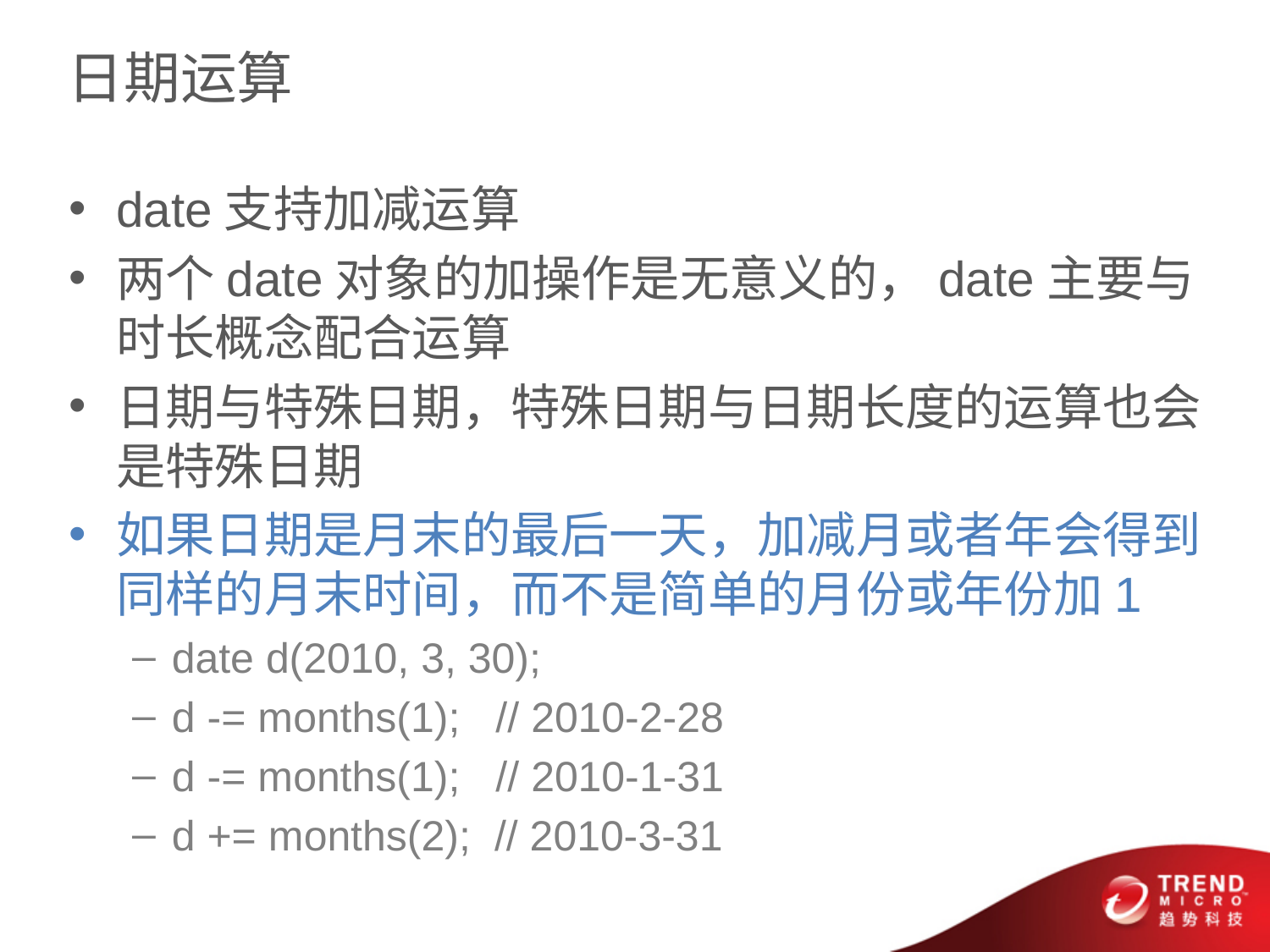

# 日期运算
date支持加减运算
两个date对象的加操作是无意义的，date主要与时长概念配合运算
日期与特殊日期，特殊日期与日期长度的运算也会是特殊日期
如果日期是月末的最后一天，加减月或者年会得到同样的月末时间，而不是简单的月份或年份加1
date d(2010, 3, 30);
d -= months(1);   // 2010-2-28
d -= months(1);   // 2010-1-31
d += months(2);  // 2010-3-31